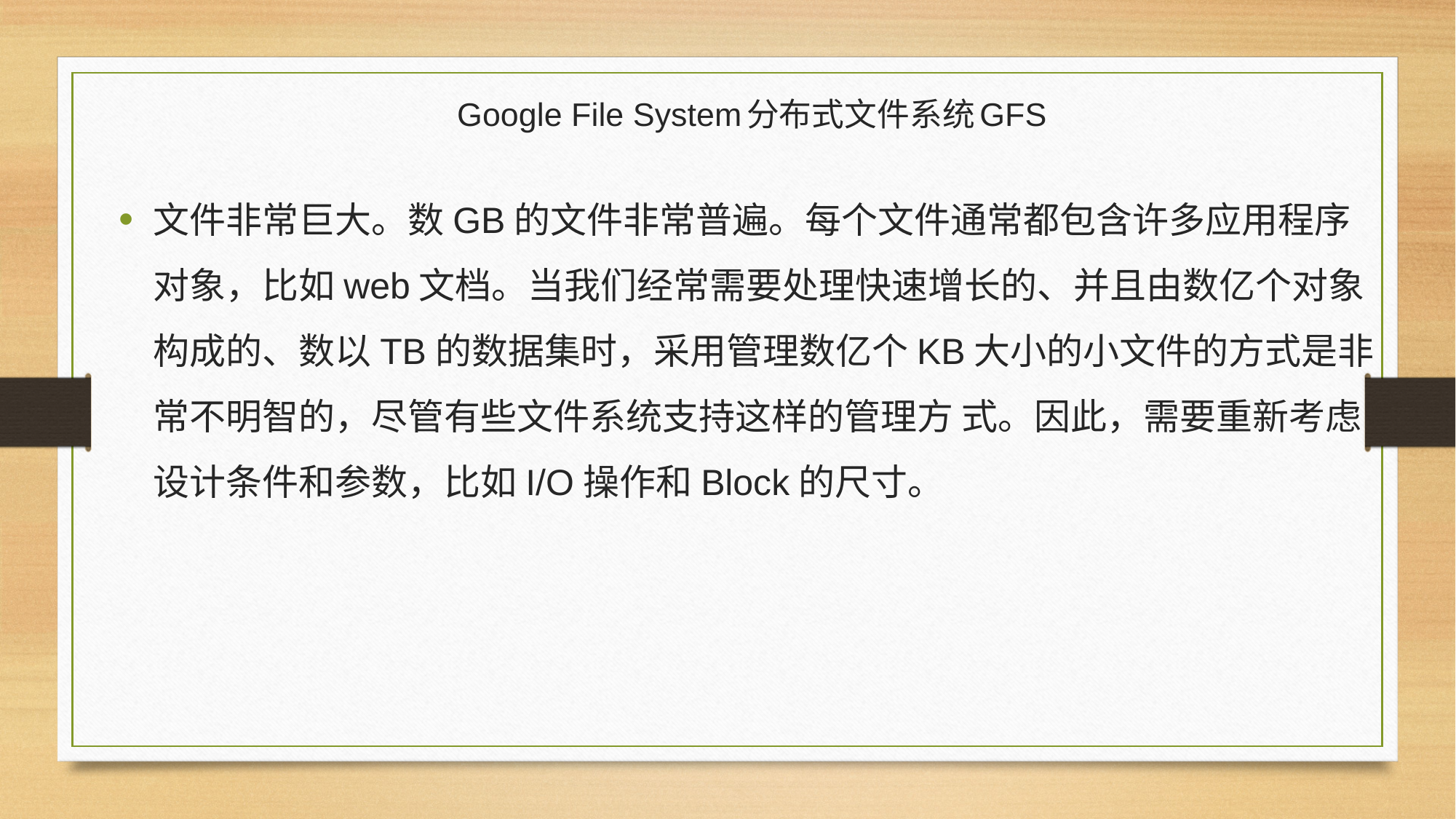

# Google File System分布式文件系统GFS
文件非常巨大。数GB的文件非常普遍。每个文件通常都包含许多应用程序对象，比如web文档。当我们经常需要处理快速增长的、并且由数亿个对象构成的、数以TB的数据集时，采用管理数亿个KB大小的小文件的方式是非常不明智的，尽管有些文件系统支持这样的管理方 式。因此，需要重新考虑设计条件和参数，比如I/O操作和Block的尺寸。